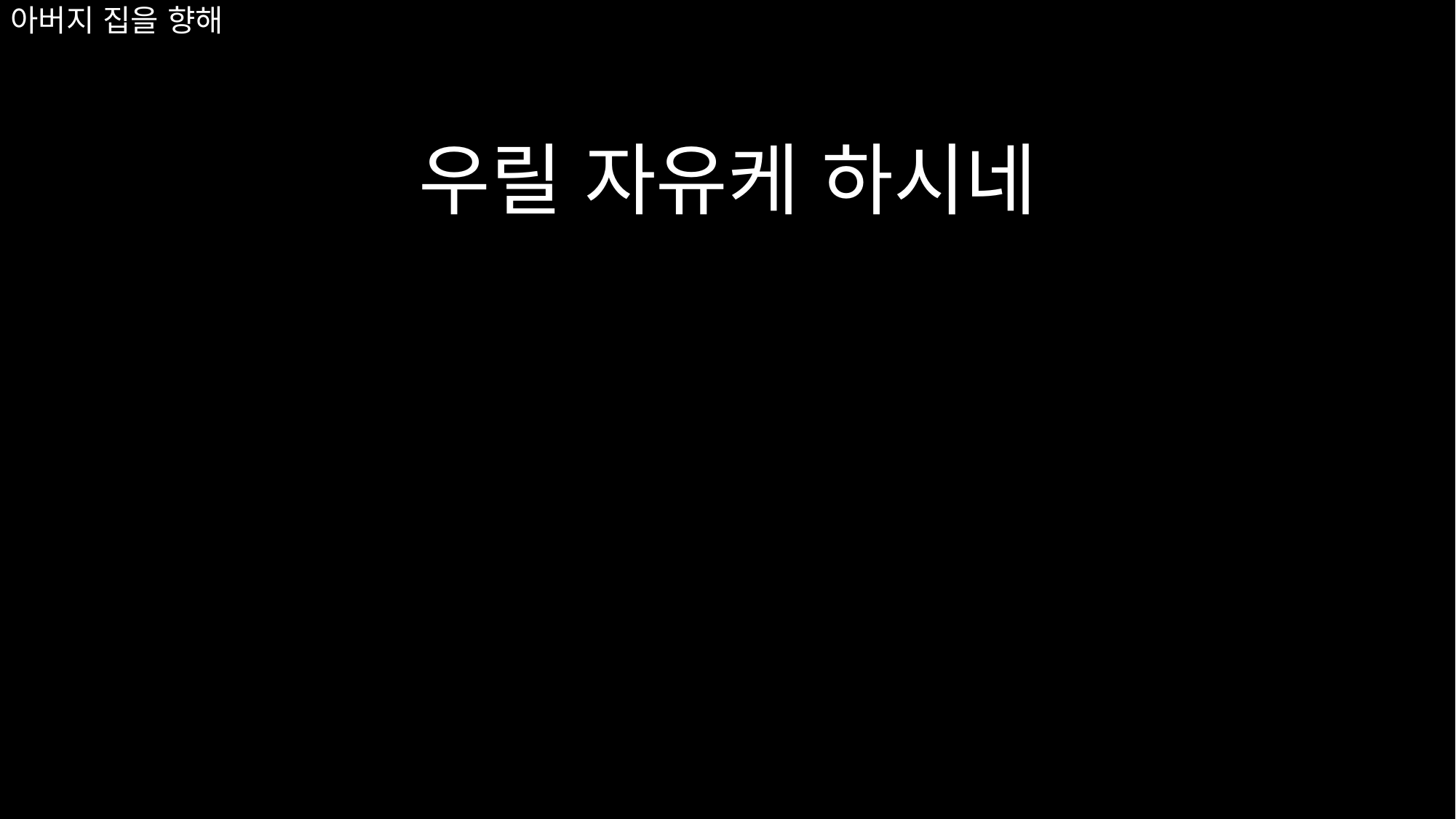

우릴 자유케 하시네

# 아버지 집을 향해